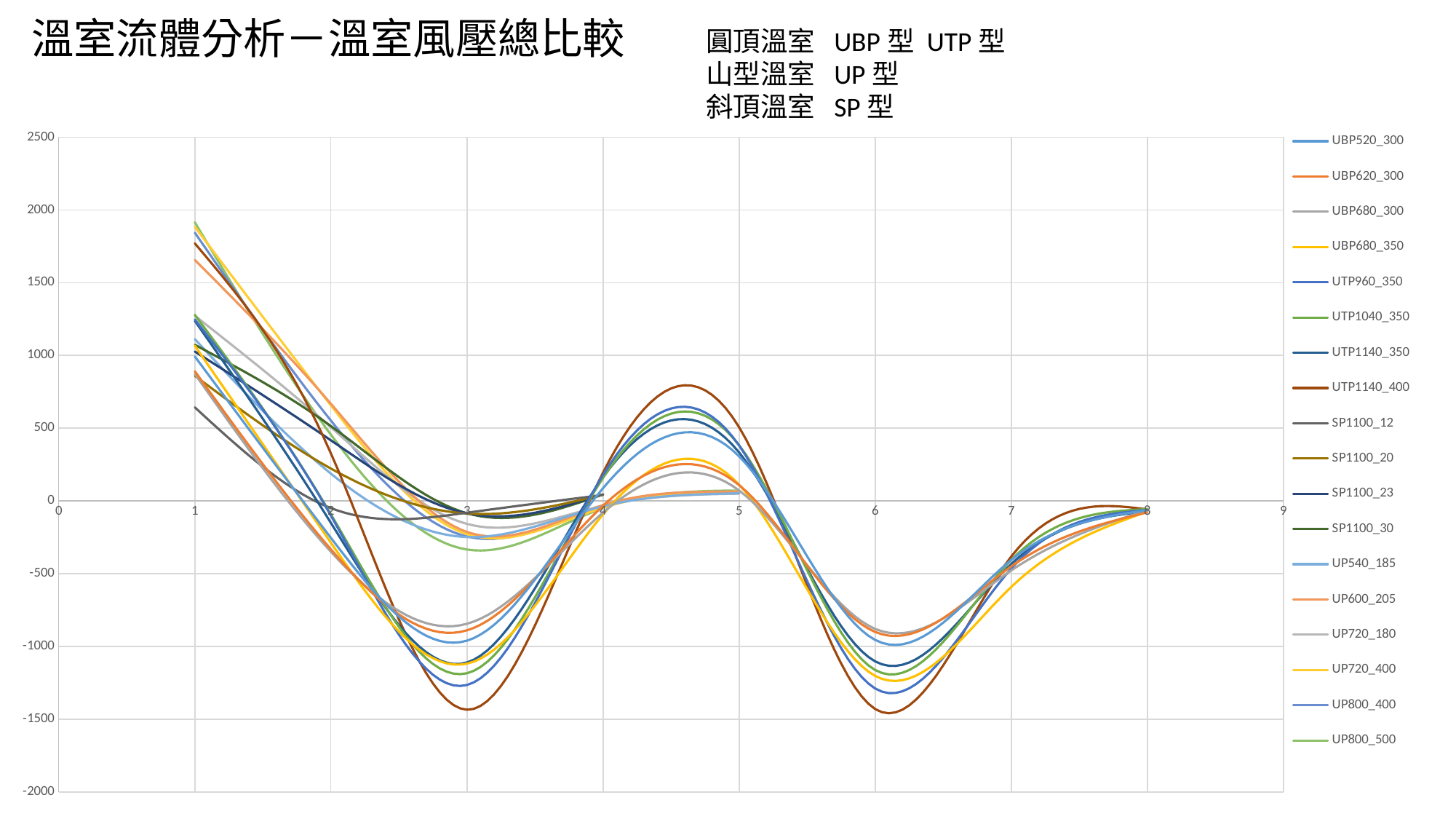

圓頂溫室  UBP型 UTP型
山型溫室  UP型
斜頂溫室  SP型
# 溫室流體分析－溫室風壓總比較

### Chart

| Category |  |  |  |  |  |  |  |  |  |  |  |  |  |  |  |  |  |  |
|---|---|---|---|---|---|---|---|---|---|---|---|---|---|---|---|---|---|---|